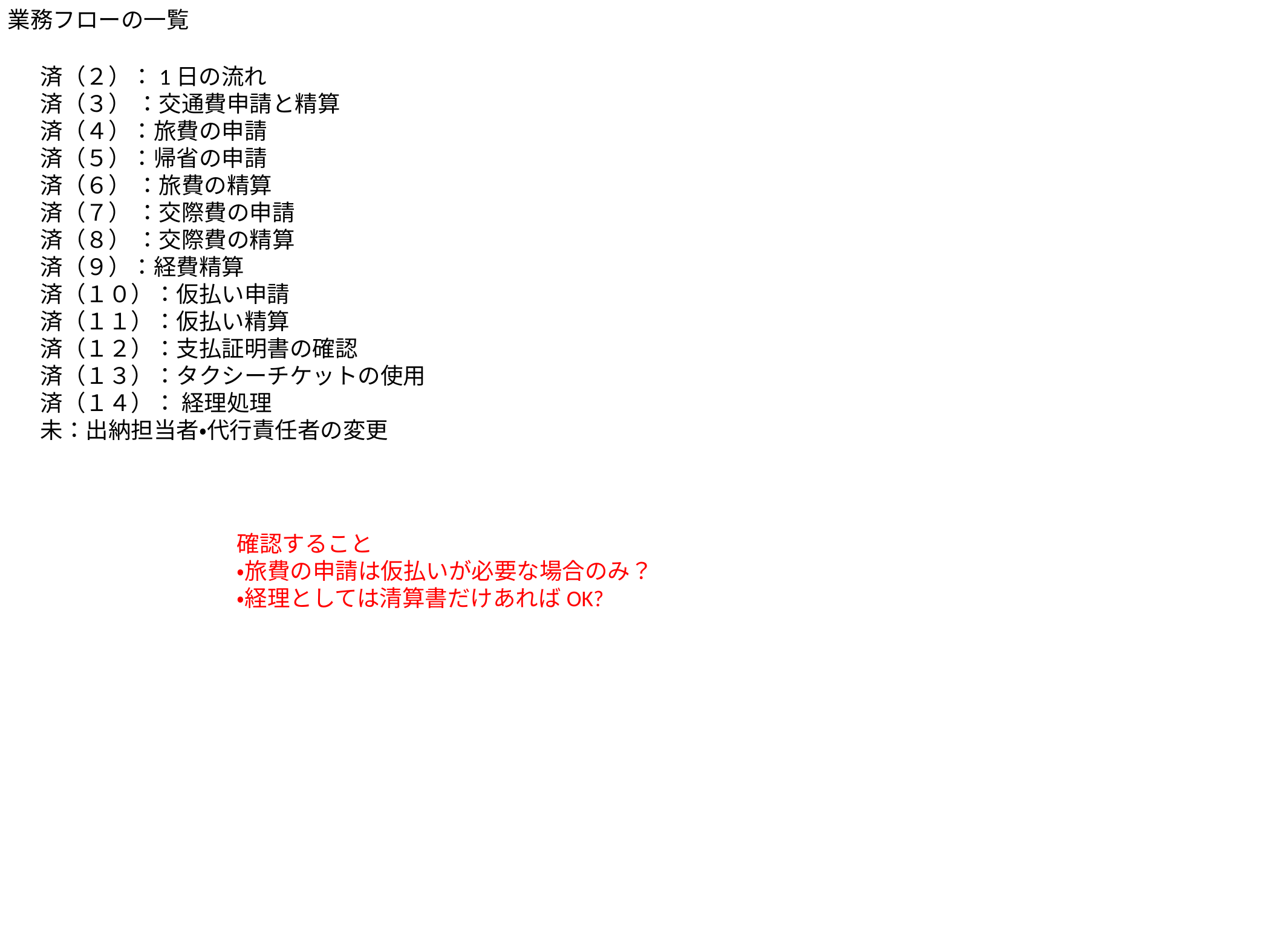

業務フローの一覧
済（２）：1日の流れ
済（３） ：交通費申請と精算
済（４）：旅費の申請
済（５）：帰省の申請
済（６） ：旅費の精算
済（７） ：交際費の申請
済（８） ：交際費の精算
済（９）：経費精算
済（１０）：仮払い申請
済（１１）：仮払い精算
済（１２）：支払証明書の確認
済（１３）：タクシーチケットの使用
済（１４）： 経理処理
未：出納担当者・代行責任者の変更
確認すること
・旅費の申請は仮払いが必要な場合のみ？
・経理としては清算書だけあればOK?